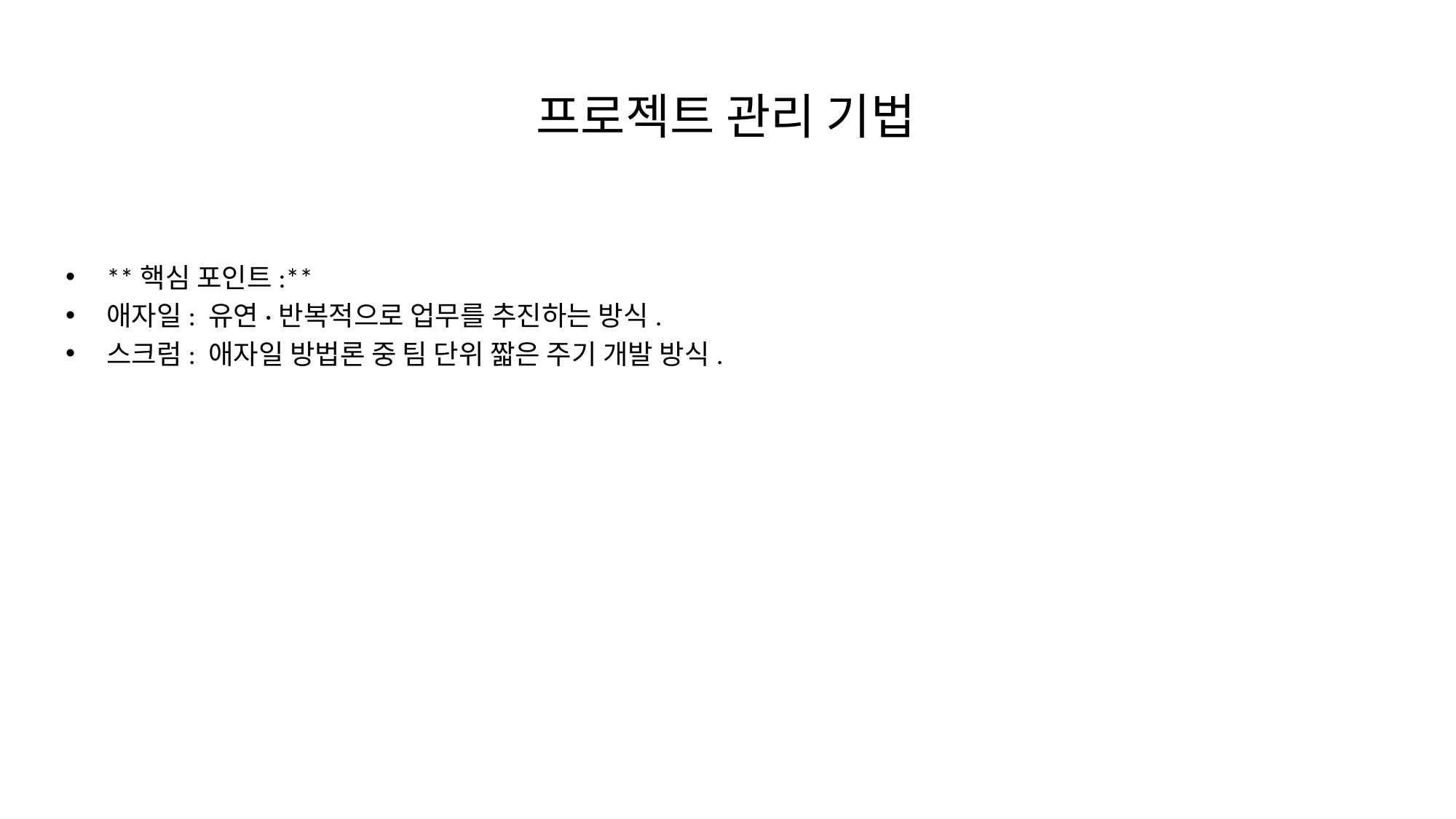

# 프로젝트 관리 기법

**핵심 포인트:**
애자일: 유연·반복적으로 업무를 추진하는 방식.
스크럼: 애자일 방법론 중 팀 단위 짧은 주기 개발 방식.